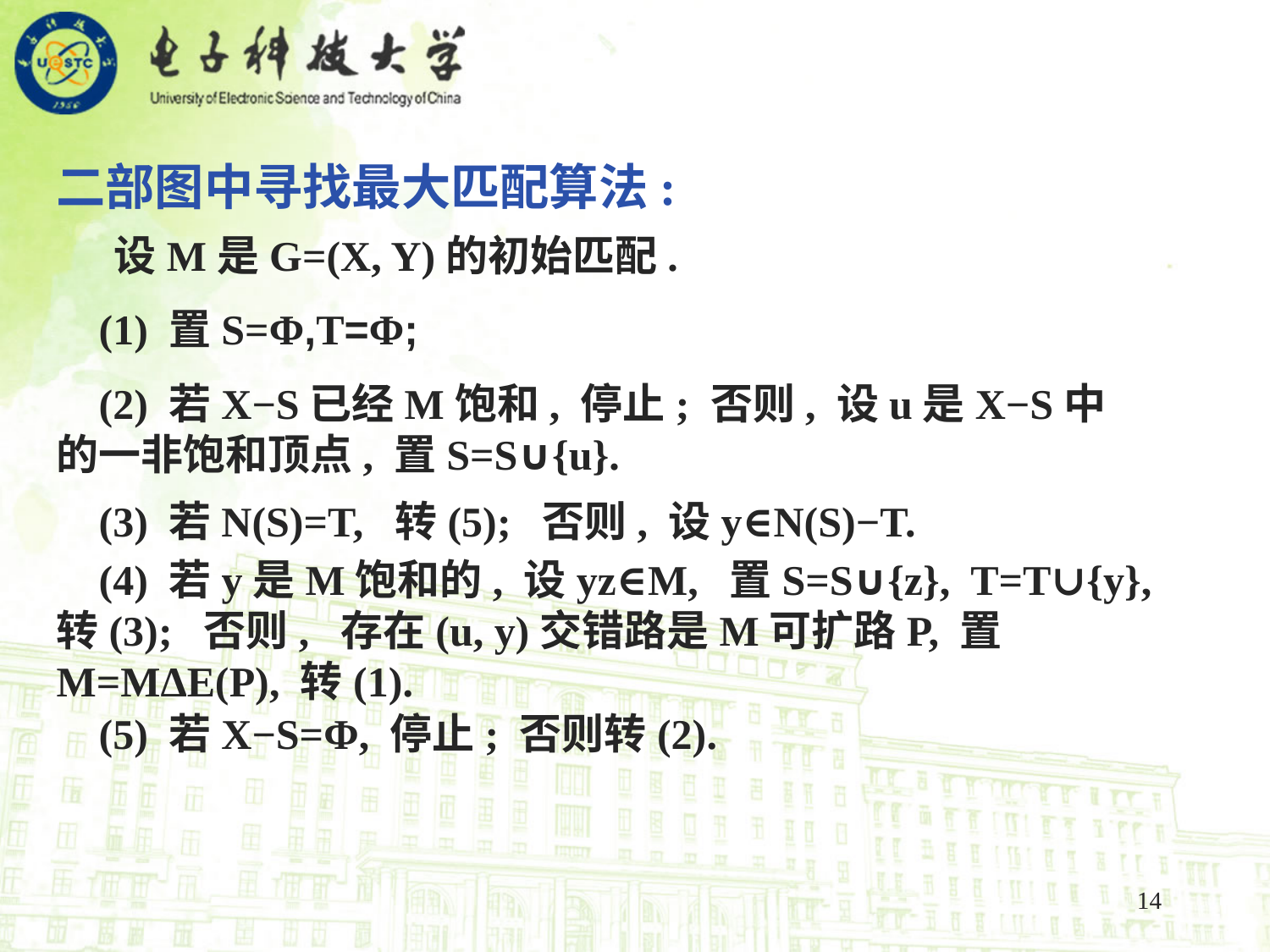

二部图中寻找最大匹配算法:
     设M是G=(X, Y)的初始匹配.
    (1) 置S=Φ,T=Φ;
    (2) 若X−S已经M饱和, 停止; 否则, 设u是X−S中的一非饱和顶点, 置S=S∪{u}.
    (3) 若N(S)=T,  转(5);  否则, 设y∈N(S)−T.
    (4) 若y是M饱和的, 设yz∈M,  置S=S∪{z},  T=T∪{y}, 转(3);  否则,  存在(u, y)交错路是M可扩路P, 置M=MΔE(P), 转(1).
    (5) 若X−S=Φ, 停止; 否则转(2).
14